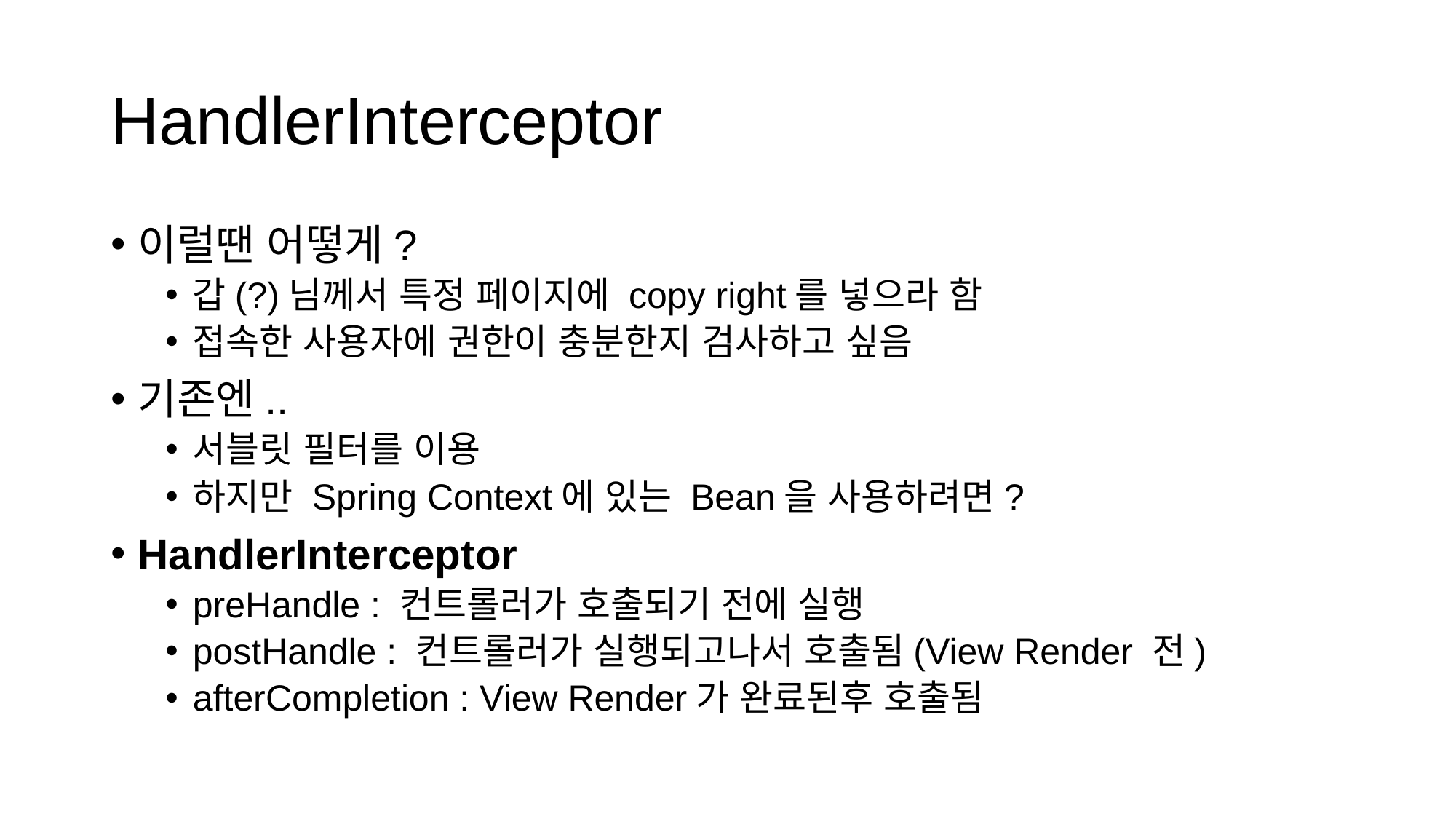

# HandlerInterceptor
이럴땐 어떻게?
갑(?)님께서 특정 페이지에 copy right를 넣으라 함
접속한 사용자에 권한이 충분한지 검사하고 싶음
기존엔..
서블릿 필터를 이용
하지만 Spring Context에 있는 Bean을 사용하려면?
HandlerInterceptor
preHandle : 컨트롤러가 호출되기 전에 실행
postHandle : 컨트롤러가 실행되고나서 호출됨(View Render 전)
afterCompletion : View Render가 완료된후 호출됨